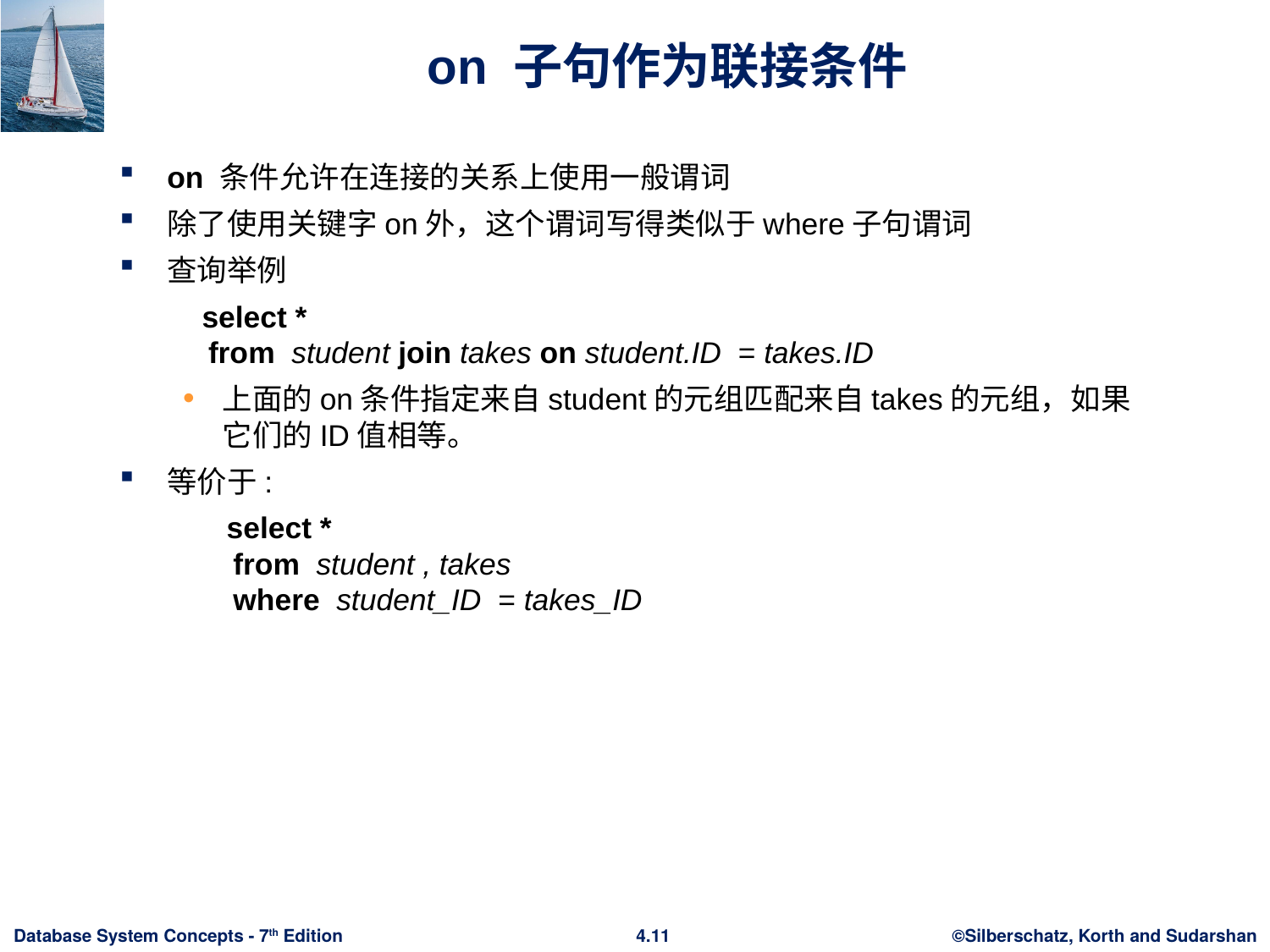

# on 子句作为联接条件
on 条件允许在连接的关系上使用一般谓词
除了使用关键字on外，这个谓词写得类似于where子句谓词
查询举例
          select *
     from  student join takes on student.ID  = takes.ID
上面的on条件指定来自student的元组匹配来自takes的元组，如果它们的ID值相等。
等价于:
             select *
        from  student , takes
        where  student_ID  = takes_ID